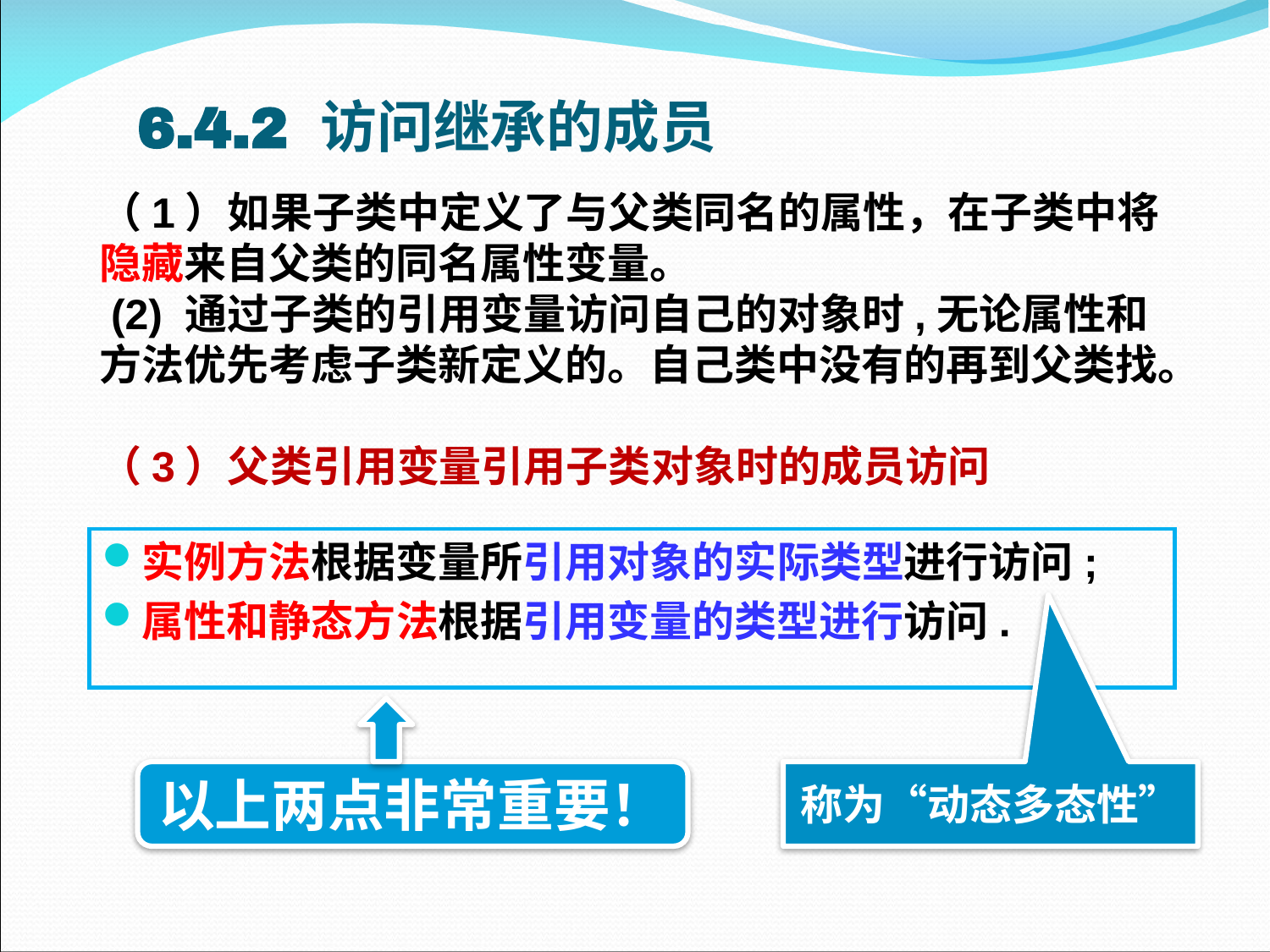

# 6.4.2 访问继承的成员
（1）如果子类中定义了与父类同名的属性，在子类中将隐藏来自父类的同名属性变量。
 (2) 通过子类的引用变量访问自己的对象时,无论属性和方法优先考虑子类新定义的。自己类中没有的再到父类找。
（3）父类引用变量引用子类对象时的成员访问
实例方法根据变量所引用对象的实际类型进行访问;
属性和静态方法根据引用变量的类型进行访问.

以上两点非常重要！
称为“动态多态性”